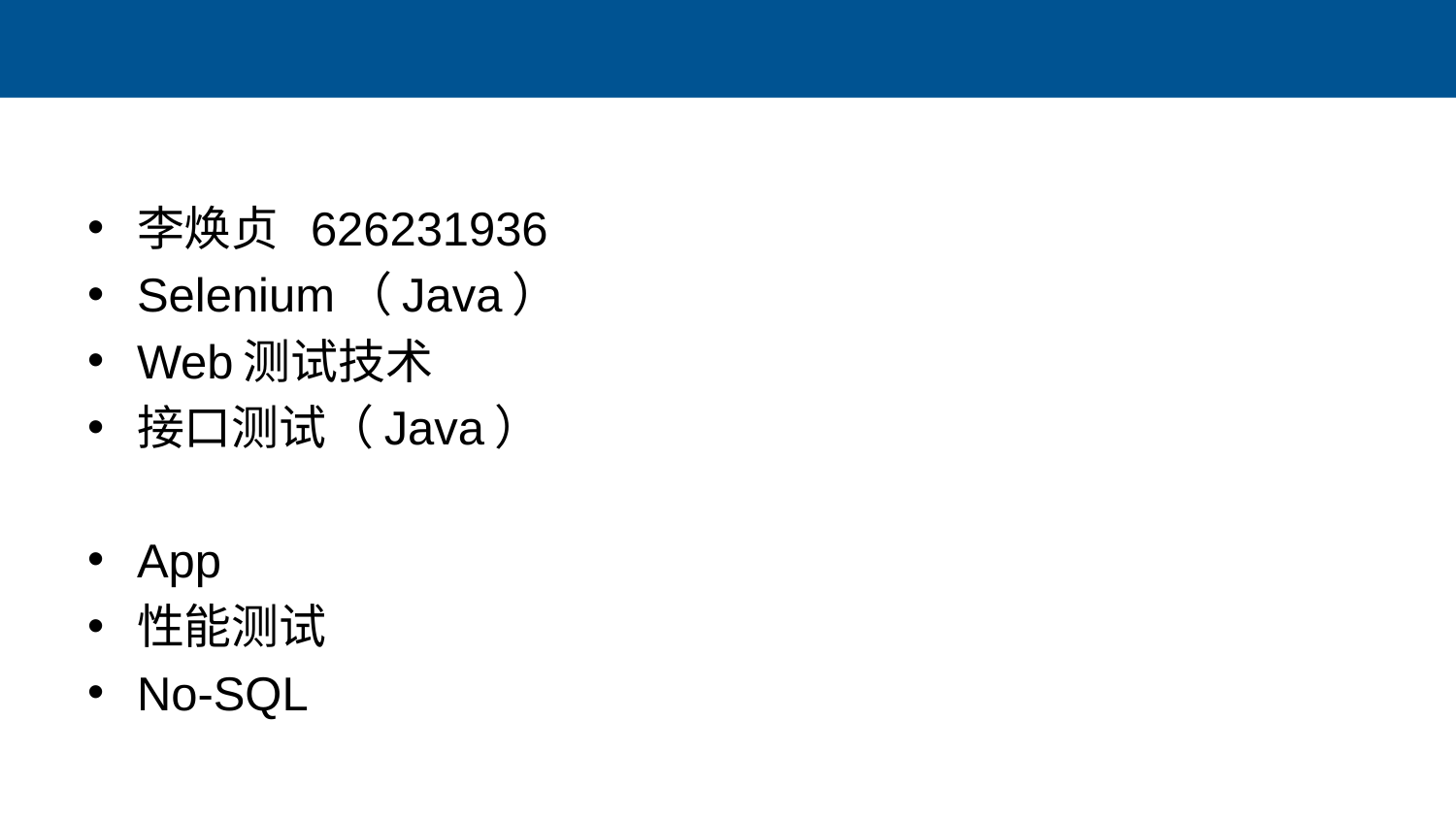

#
李焕贞  626231936
Selenium（Java）
Web测试技术
接口测试（Java）

App
性能测试
No-SQL